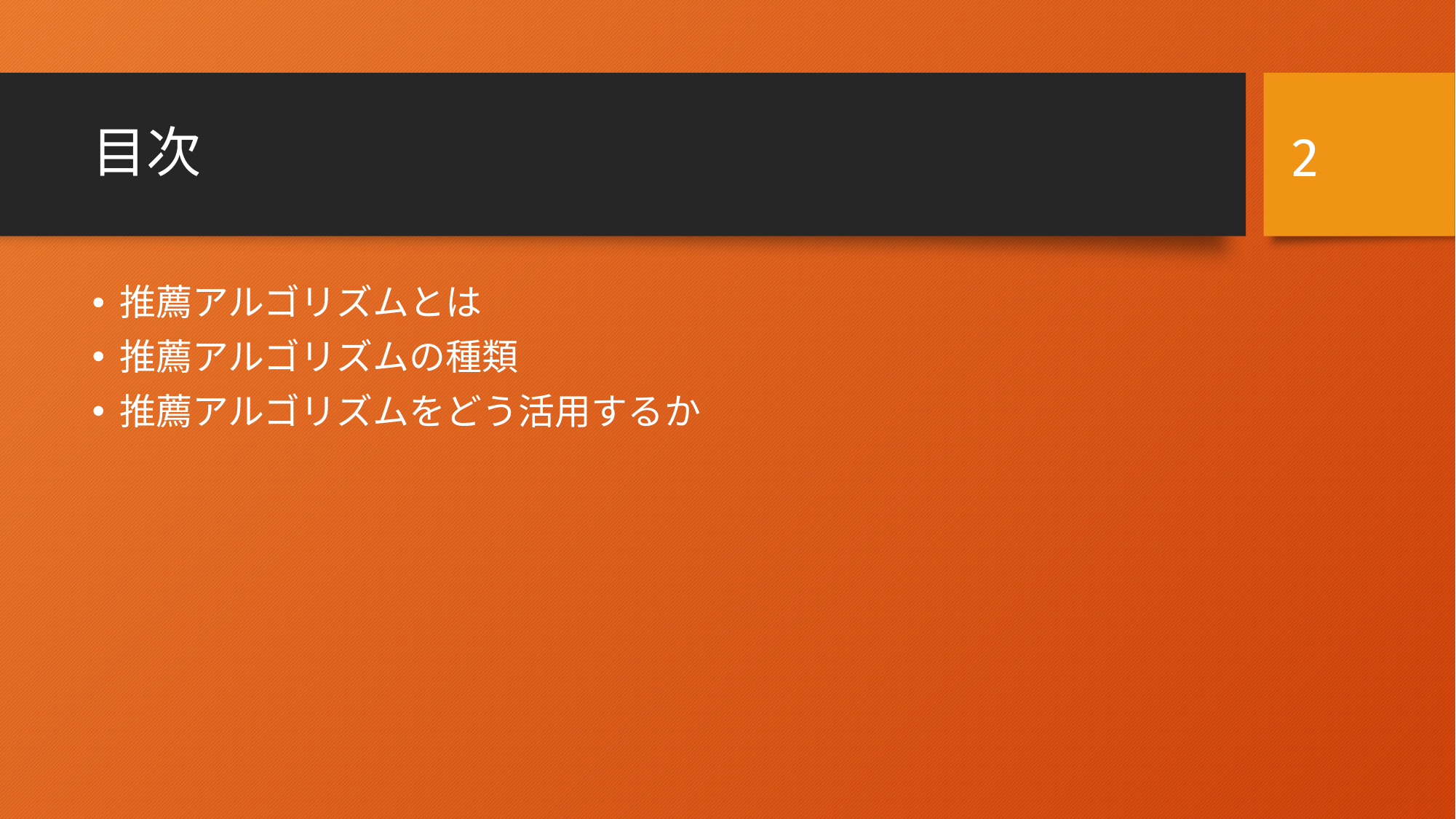

2
# 目次
推薦アルゴリズムとは
推薦アルゴリズムの種類
推薦アルゴリズムをどう活用するか